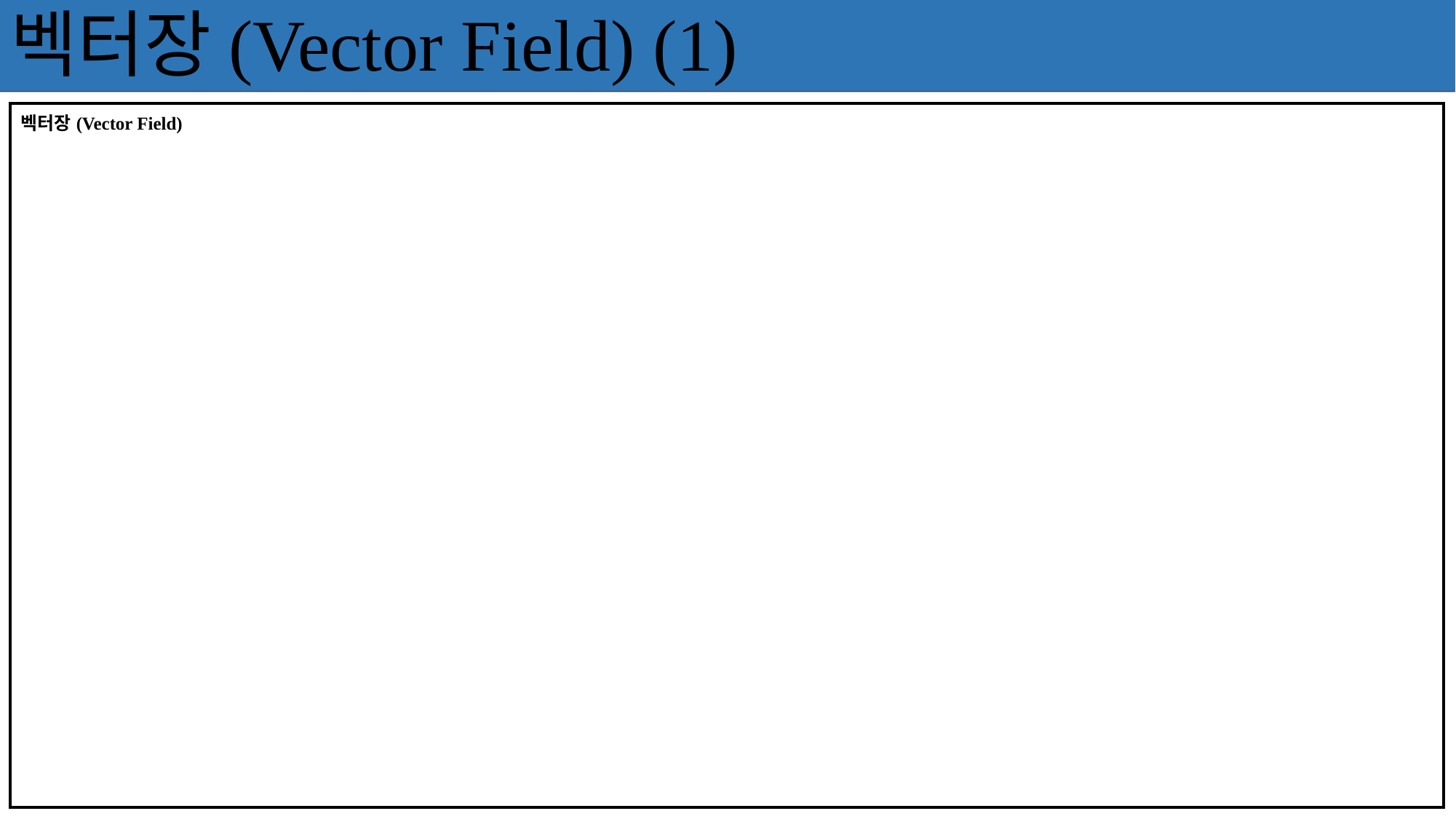

벡터장(Vector Field) (1)
| 벡터장(Vector Field) |
| --- |